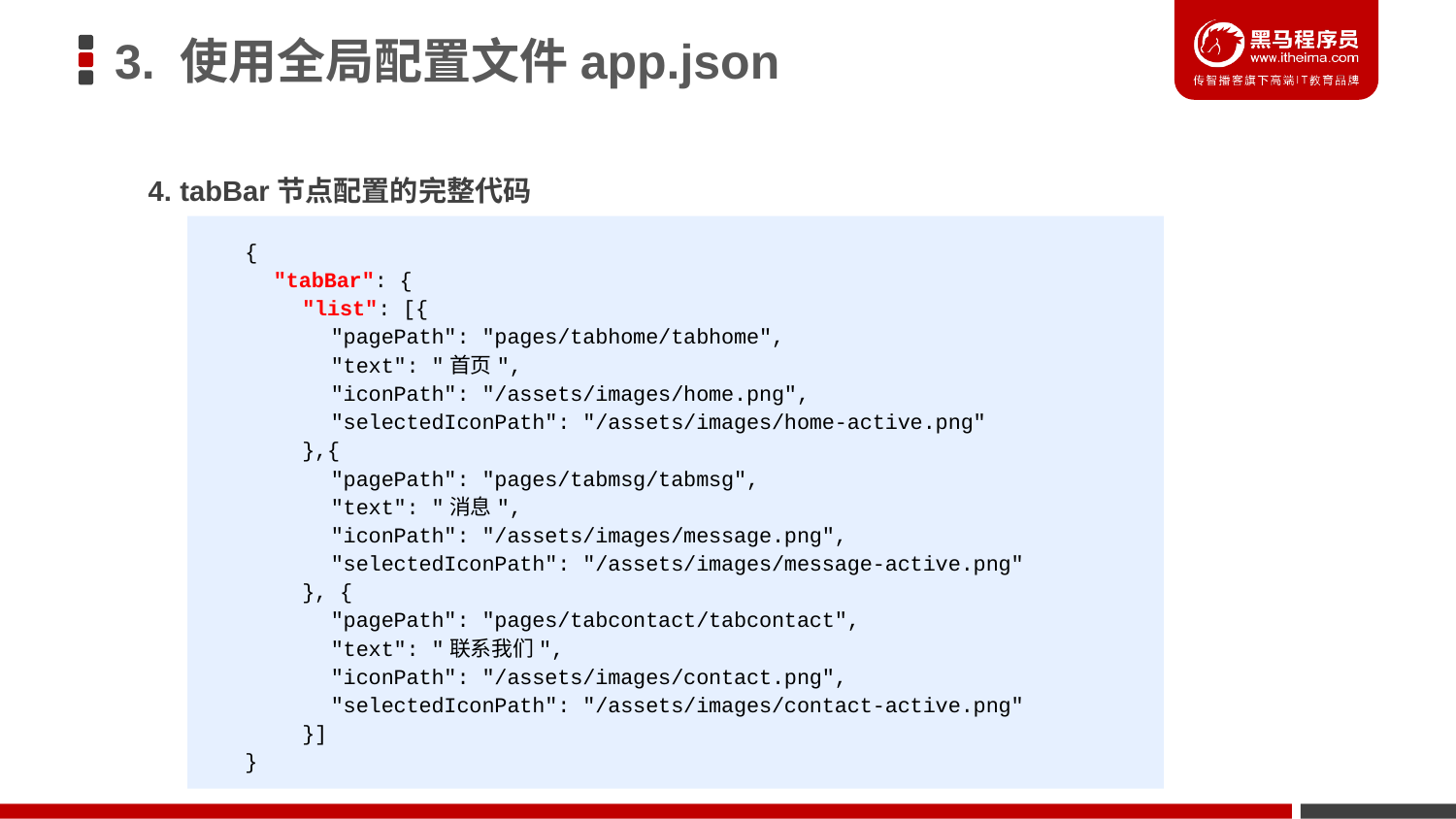

# 3. 使用全局配置文件app.json
4. tabBar节点配置的完整代码

{
"tabBar": {
"list": [{
"pagePath": "pages/tabhome/tabhome",
"text": "首页",
"iconPath": "/assets/images/home.png",
"selectedIconPath": "/assets/images/home-active.png"
},{
"pagePath": "pages/tabmsg/tabmsg",
"text": "消息",
"iconPath": "/assets/images/message.png",
"selectedIconPath": "/assets/images/message-active.png"
}, {
"pagePath": "pages/tabcontact/tabcontact",
"text": "联系我们",
"iconPath": "/assets/images/contact.png",
"selectedIconPath": "/assets/images/contact-active.png"
}]
}